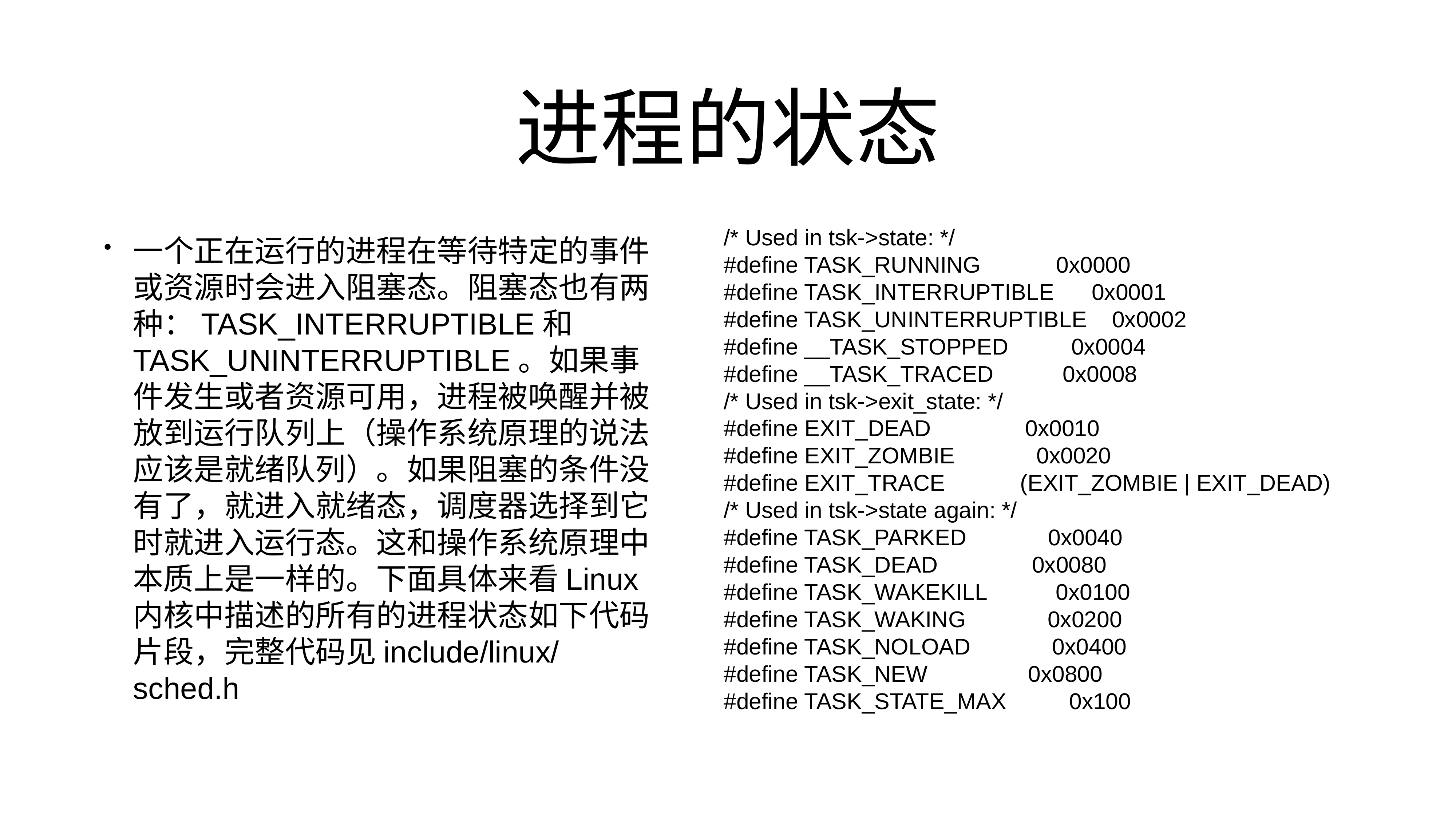

# 进程的状态
一个正在运行的进程在等待特定的事件或资源时会进入阻塞态。阻塞态也有两种：TASK_INTERRUPTIBLE和TASK_UNINTERRUPTIBLE。如果事件发生或者资源可用，进程被唤醒并被放到运行队列上（操作系统原理的说法应该是就绪队列）。如果阻塞的条件没有了，就进入就绪态，调度器选择到它时就进入运行态。这和操作系统原理中本质上是一样的。下面具体来看Linux内核中描述的所有的进程状态如下代码片段，完整代码见include/linux/sched.h
/* Used in tsk->state: */
#define TASK_RUNNING            0x0000
#define TASK_INTERRUPTIBLE      0x0001
#define TASK_UNINTERRUPTIBLE    0x0002
#define __TASK_STOPPED          0x0004
#define __TASK_TRACED           0x0008
/* Used in tsk->exit_state: */
#define EXIT_DEAD               0x0010
#define EXIT_ZOMBIE             0x0020
#define EXIT_TRACE            (EXIT_ZOMBIE | EXIT_DEAD)
/* Used in tsk->state again: */
#define TASK_PARKED             0x0040
#define TASK_DEAD               0x0080
#define TASK_WAKEKILL           0x0100
#define TASK_WAKING             0x0200
#define TASK_NOLOAD             0x0400
#define TASK_NEW                0x0800
#define TASK_STATE_MAX          0x100